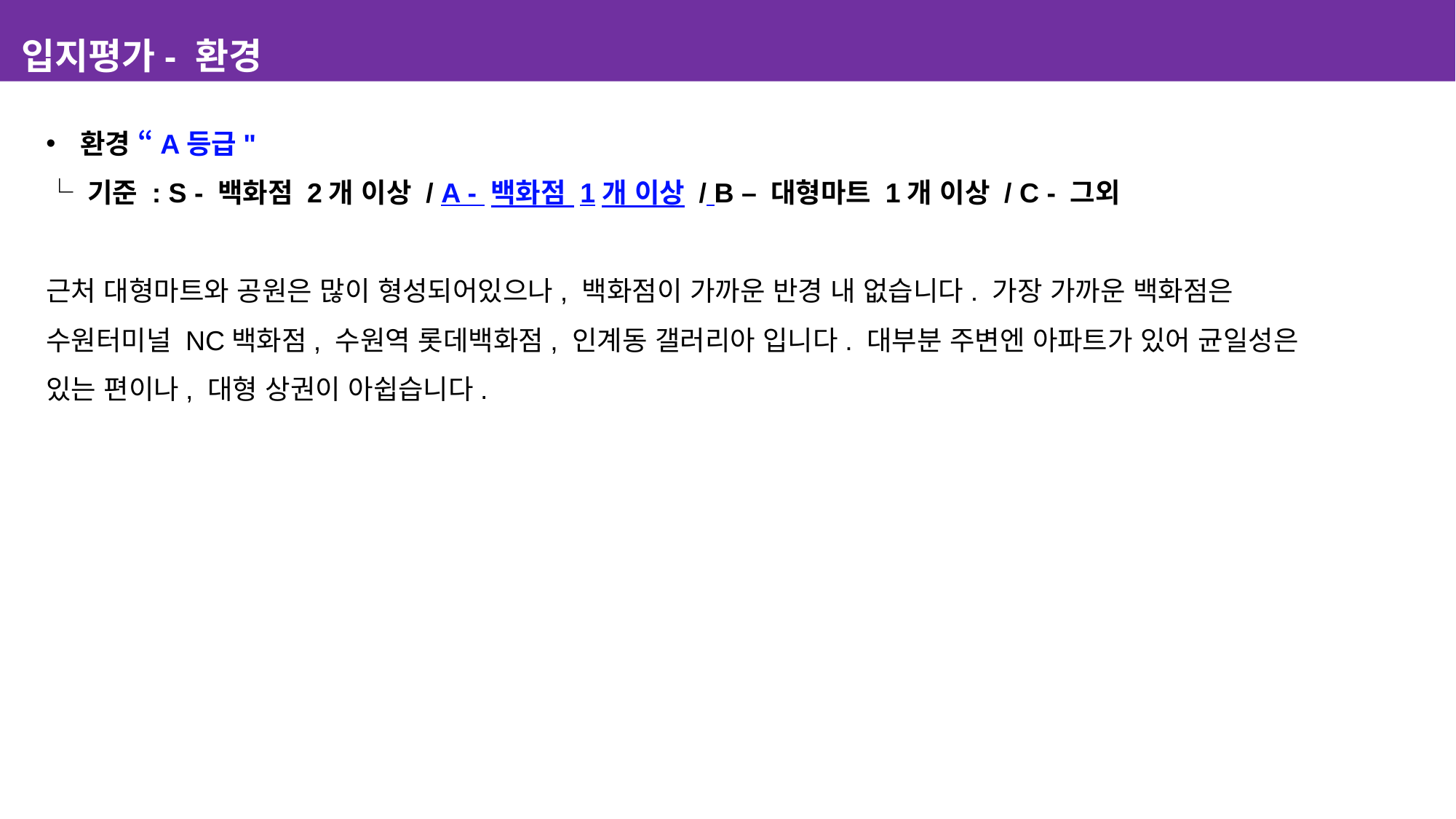

입지평가- 환경
환경 “A등급"
└ 기준 : S - 백화점 2개 이상 / A - 백화점 1개 이상 / B – 대형마트 1개 이상 / C - 그외
​
근처 대형마트와 공원은 많이 형성되어있으나, 백화점이 가까운 반경 내 없습니다. 가장 가까운 백화점은 수원터미널 NC백화점, 수원역 롯데백화점, 인계동 갤러리아 입니다. 대부분 주변엔 아파트가 있어 균일성은 있는 편이나, 대형 상권이 아쉽습니다.